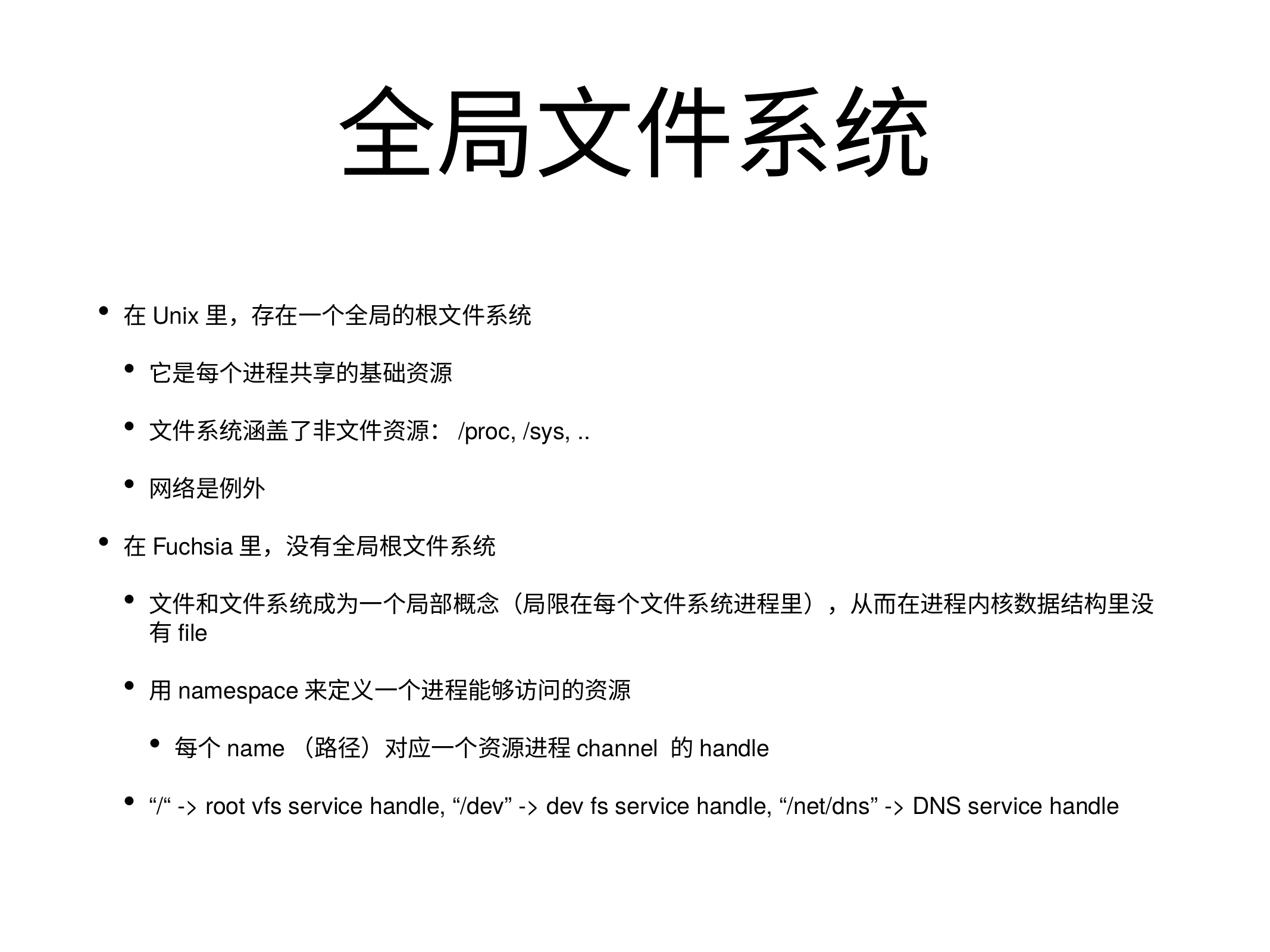

# 全局文件系统
在Unix里，存在一个全局的根文件系统
它是每个进程共享的基础资源
文件系统涵盖了非文件资源：/proc, /sys, ..
网络是例外
在Fuchsia里，没有全局根文件系统
文件和文件系统成为一个局部概念（局限在每个文件系统进程里），从而在进程内核数据结构里没有file
用namespace来定义一个进程能够访问的资源
每个name（路径）对应一个资源进程channel 的handle
“/“ -> root vfs service handle, “/dev” -> dev fs service handle, “/net/dns” -> DNS service handle